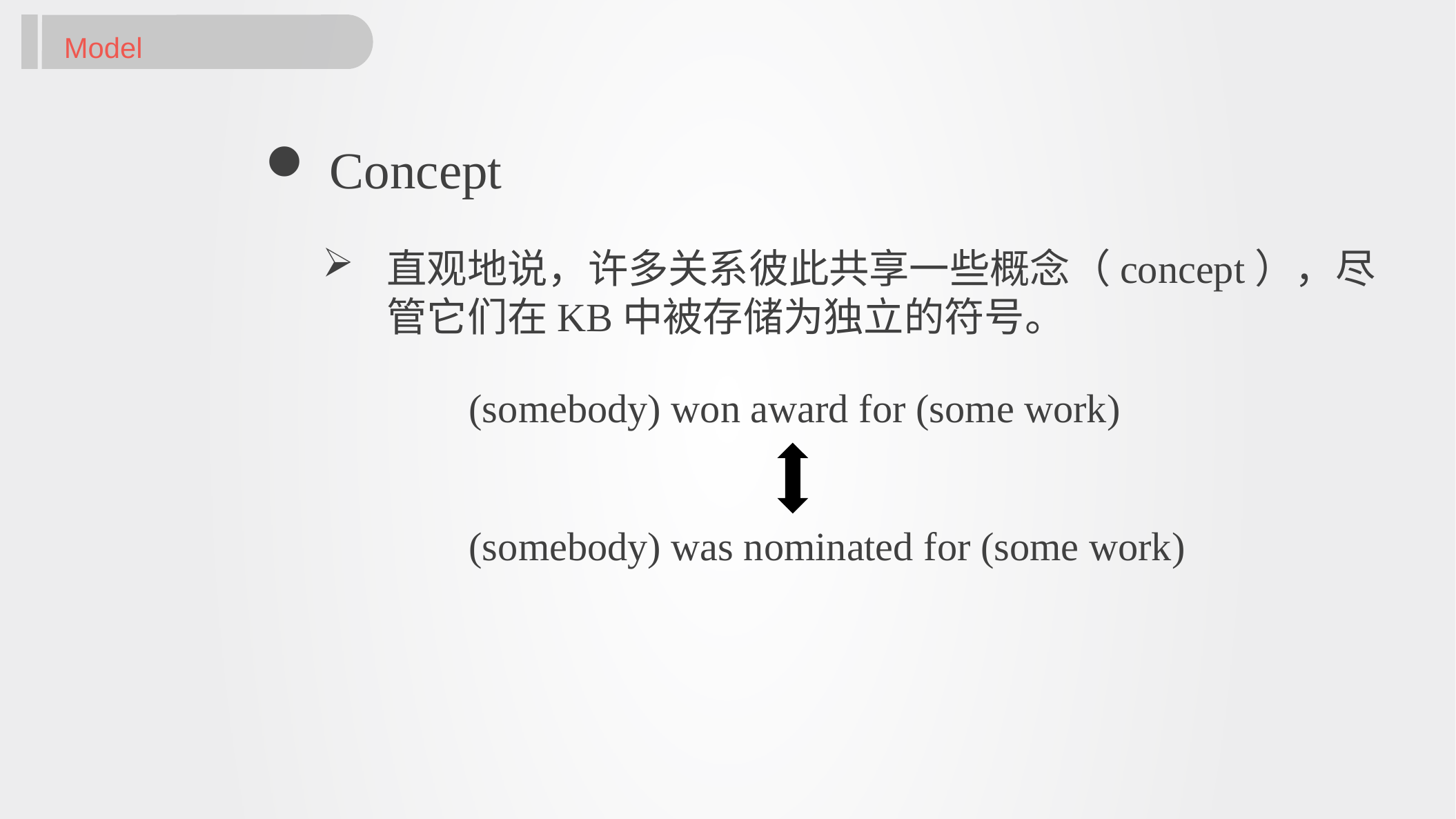

Model
 Concept
直观地说，许多关系彼此共享一些概念（concept），尽管它们在KB中被存储为独立的符号。

(somebody) won award for (some work)

(somebody) was nominated for (some work)